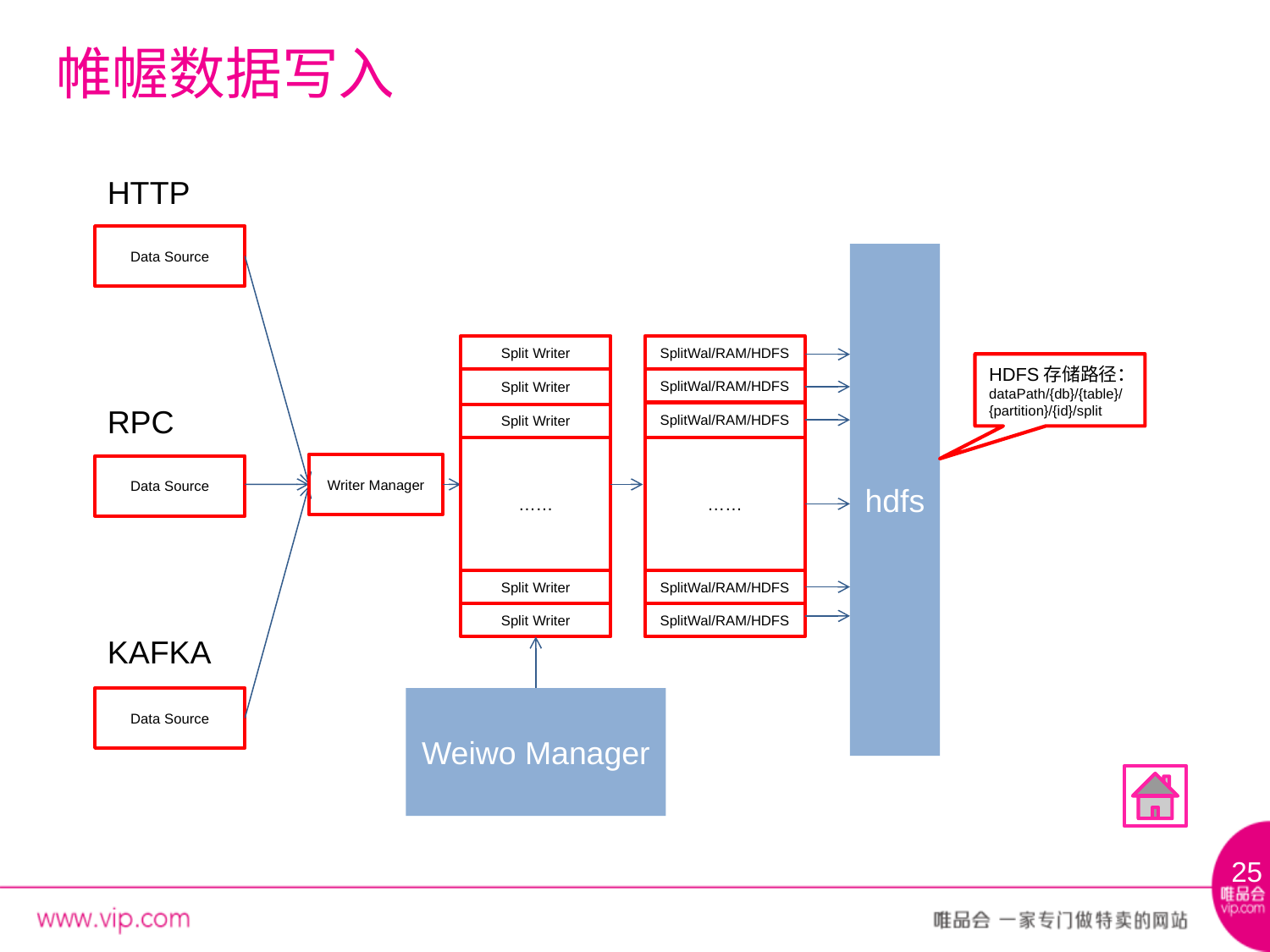

# 帷幄数据写入
HTTP
Data Source
hdfs
Split Writer
SplitWal/RAM/HDFS

HDFS存储路径：
dataPath/{db}/{table}/{partition}/{id}/split
Split Writer

SplitWal/RAM/HDFS

RPC

SplitWal/RAM/HDFS

Split Writer
……
……
Writer Manager
Data Source
Split Writer

SplitWal/RAM/HDFS

Split Writer

SplitWal/RAM/HDFS

KAFKA
Data Source
Weiwo Manager